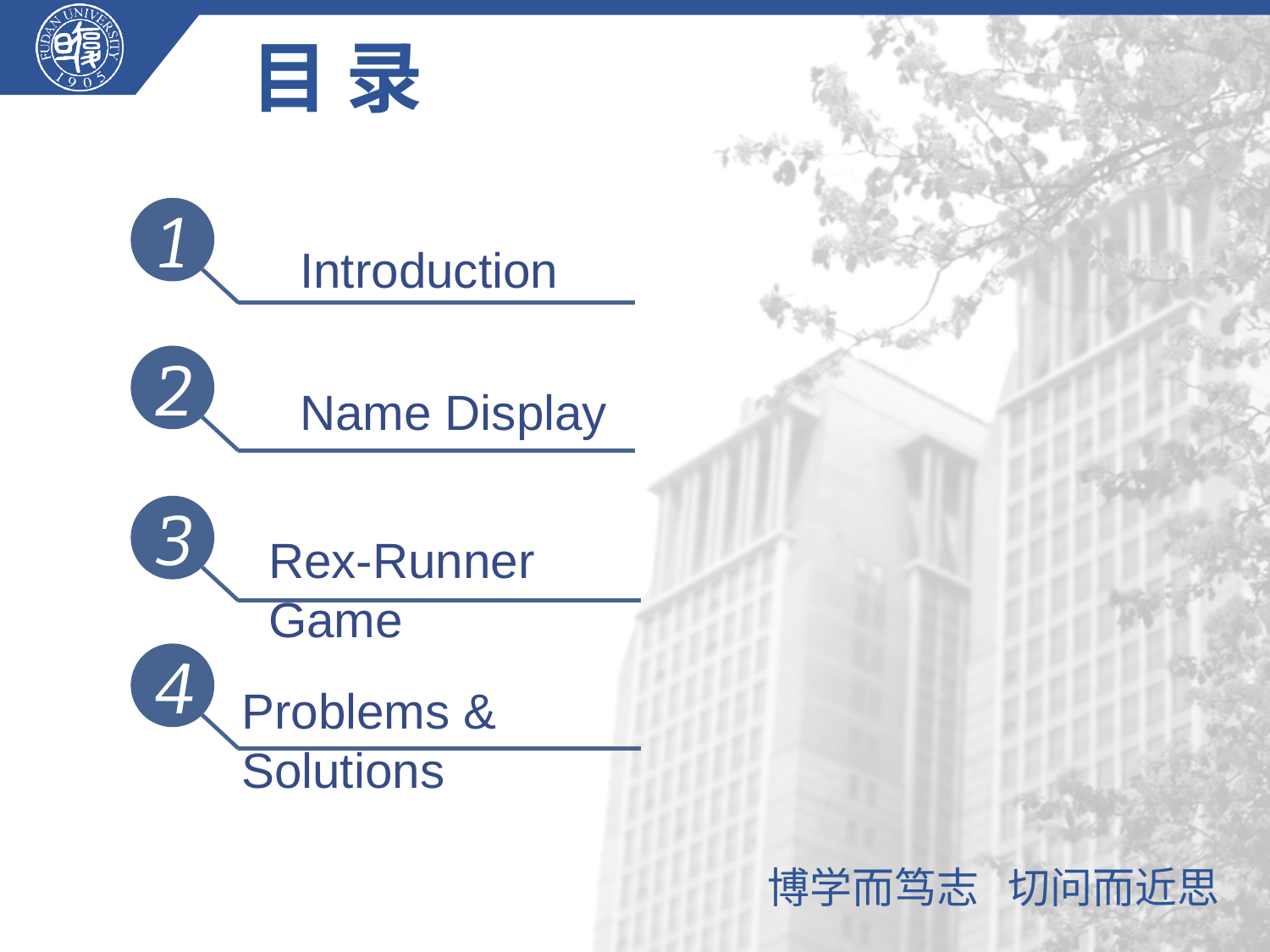

# 目 录
1
Introduction
2
Name Display
3
Rex-Runner Game
4
Problems & Solutions
博学而笃志   切问而近思
2